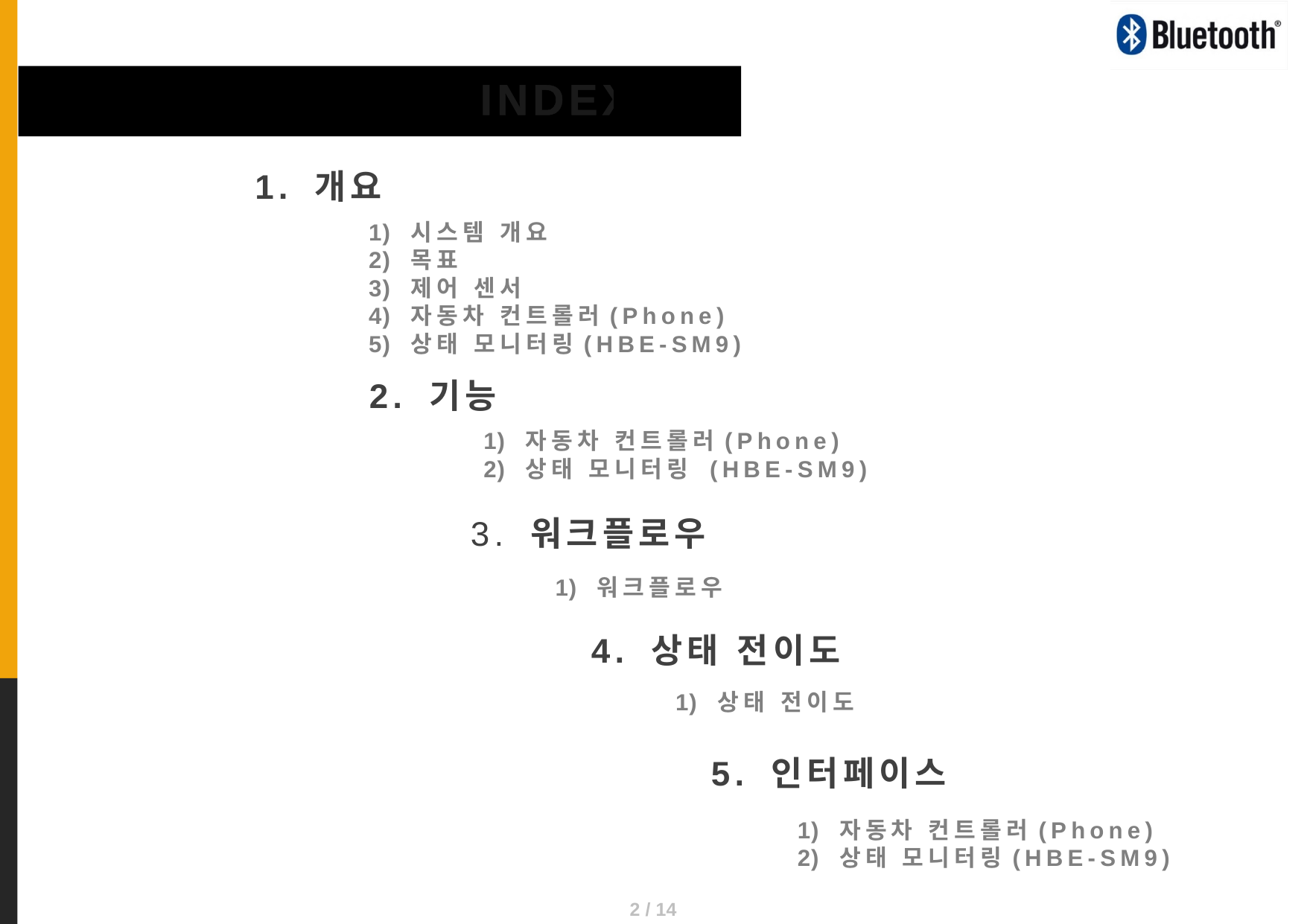

INDEX
1. 개요
시스템 개요
목표
제어 센서
자동차 컨트롤러(Phone)
상태 모니터링(HBE-SM9)
2. 기능
자동차 컨트롤러(Phone)
상태 모니터링 (HBE-SM9)
3. 워크플로우
워크플로우
4. 상태 전이도
상태 전이도
5. 인터페이스
자동차 컨트롤러(Phone)
상태 모니터링(HBE-SM9)